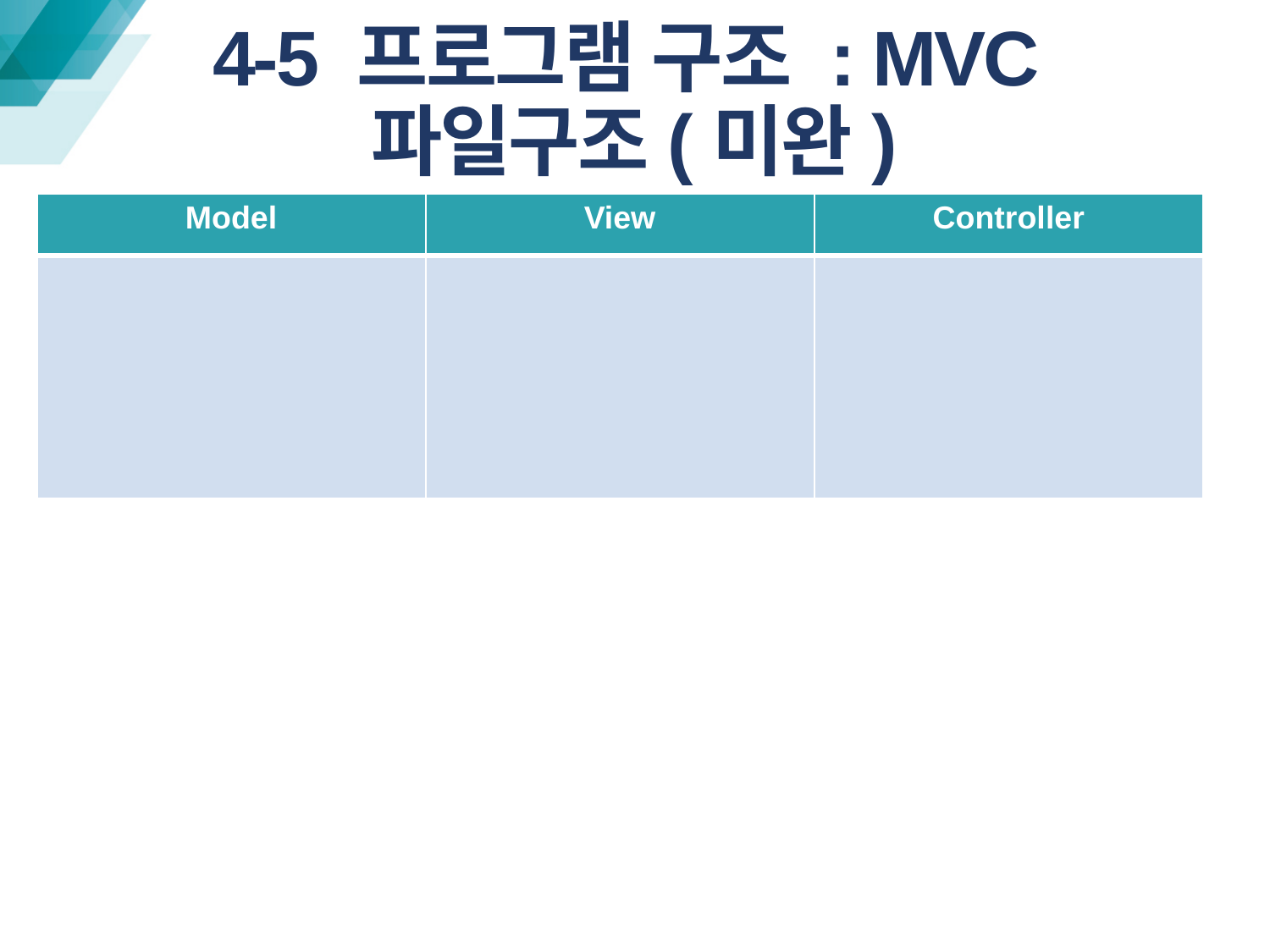

# 4-5 프로그램 구조 : MVC  파일구조(미완)
| Model | View | Controller |
| --- | --- | --- |
|  |  |  |